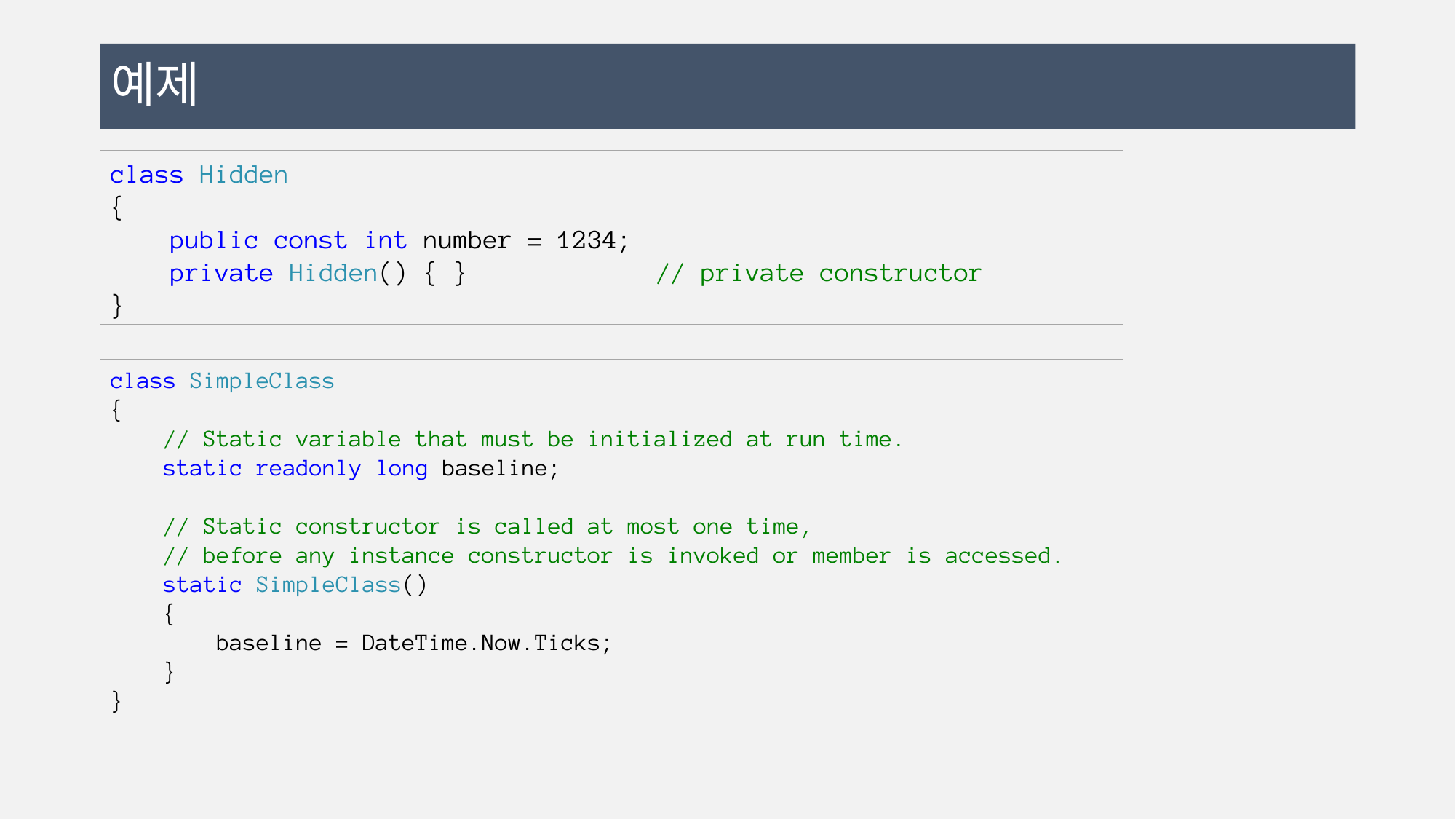

# 예제

class Hidden
{
    public const int number = 1234;
    private Hidden() { } 		// private constructor
}
class SimpleClass
{
    // Static variable that must be initialized at run time.
    static readonly long baseline;

    // Static constructor is called at most one time,
    // before any instance constructor is invoked or member is accessed.
    static SimpleClass()
    {
        baseline = DateTime.Now.Ticks;
    }
}